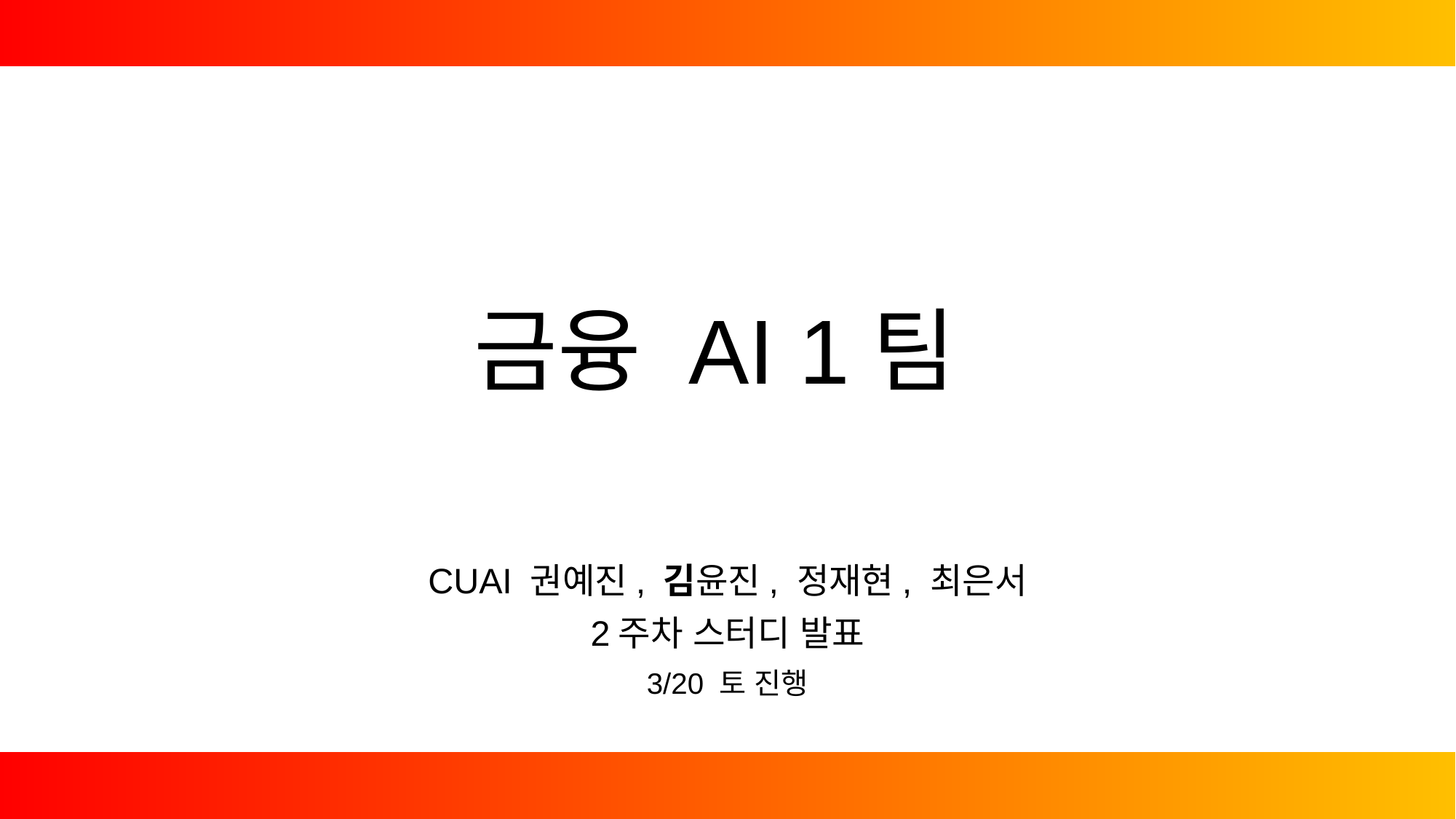

# 금융 AI 1팀
CUAI 권예진, 김윤진, 정재현, 최은서
2주차 스터디 발표
3/20 토 진행